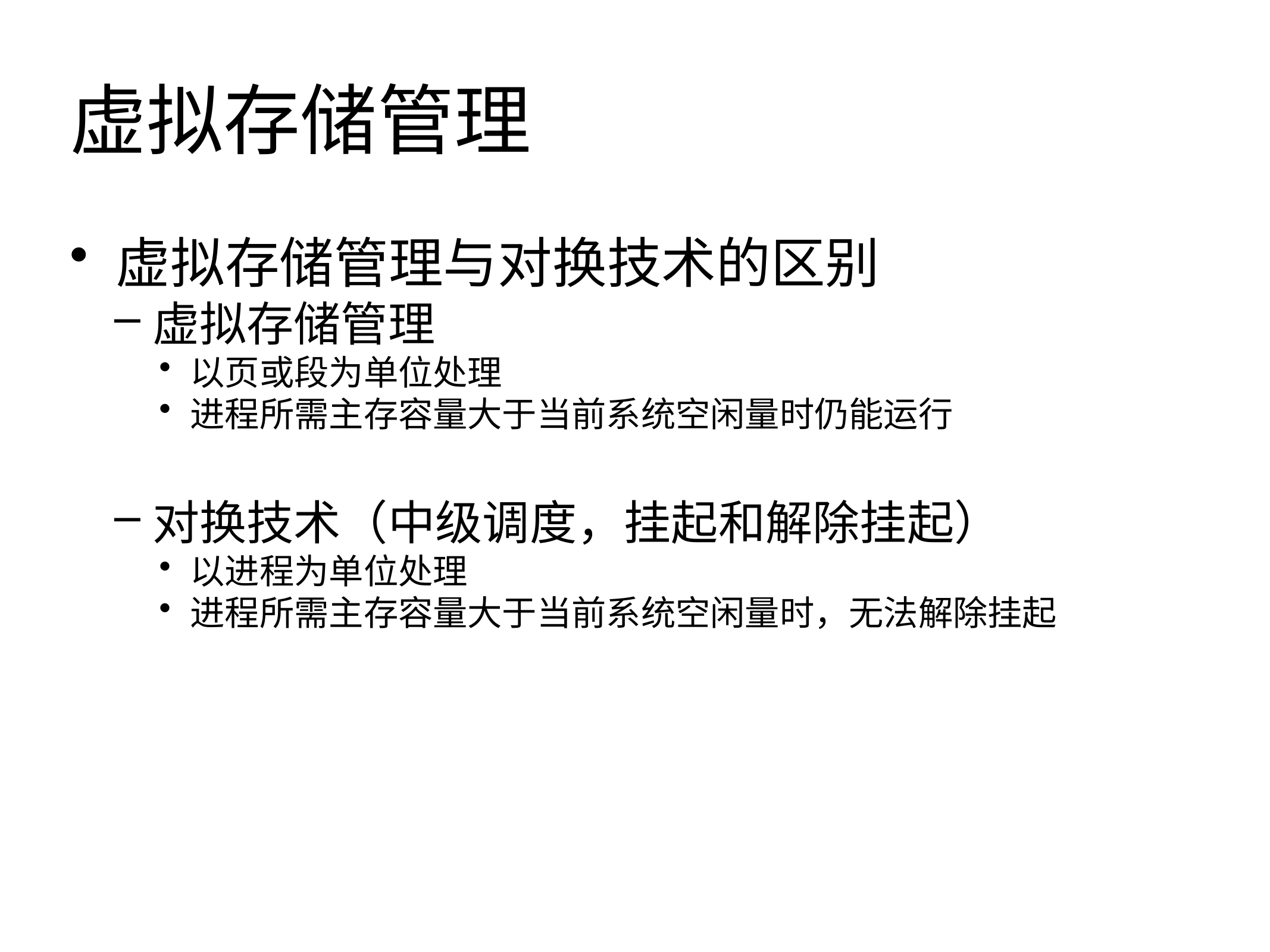

虚拟存储管理
虚拟存储管理与对换技术的区别
虚拟存储管理
以页或段为单位处理
进程所需主存容量大于当前系统空闲量时仍能运行

对换技术（中级调度，挂起和解除挂起）
以进程为单位处理
进程所需主存容量大于当前系统空闲量时，无法解除挂起